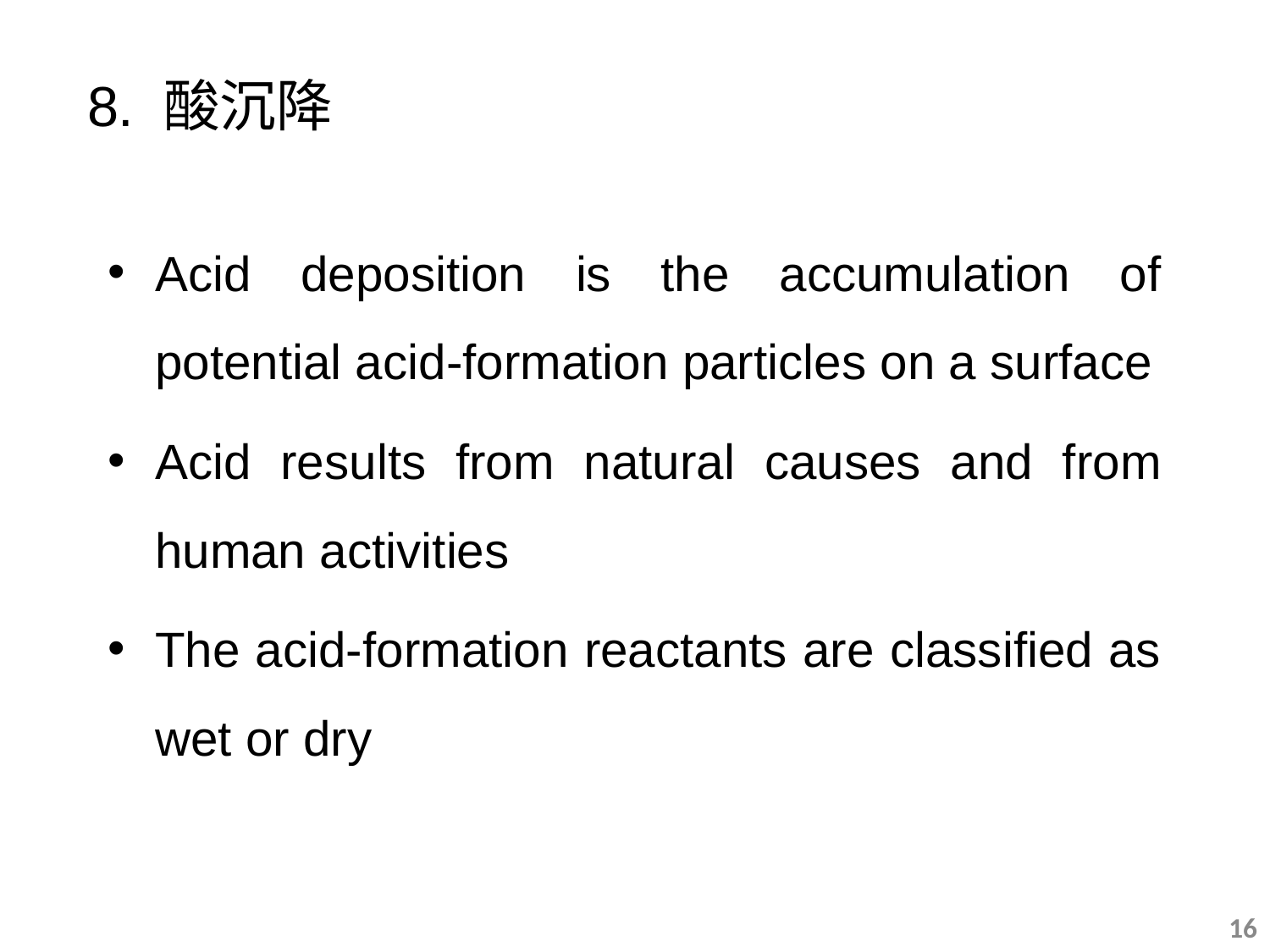

8. 酸沉降
Acid deposition is the accumulation of potential acid-formation particles on a surface
Acid results from natural causes and from human activities
The acid-formation reactants are classified as wet or dry
16